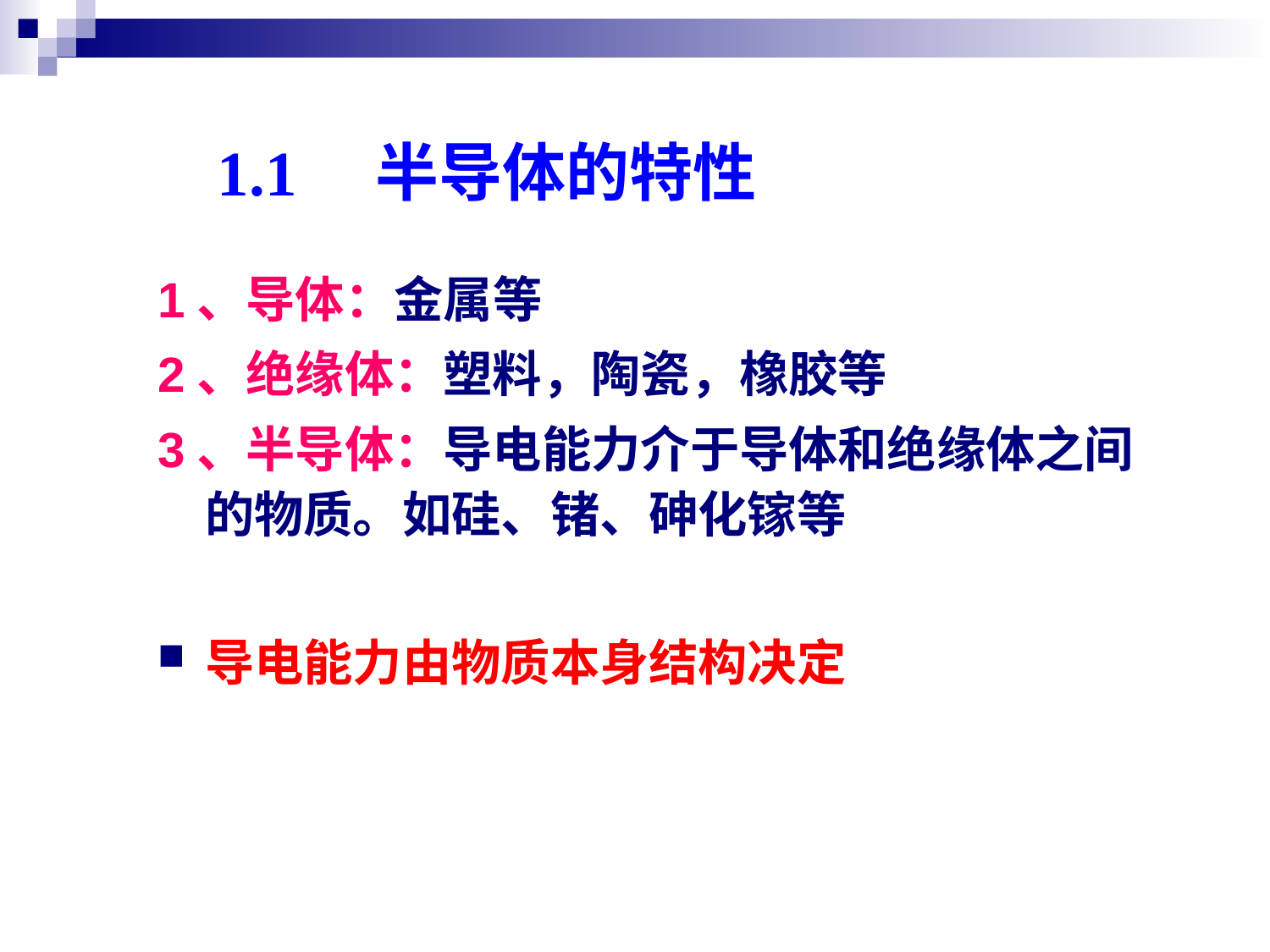

1.1　半导体的特性
1、导体：金属等
2、绝缘体：塑料，陶瓷，橡胶等
3、半导体：导电能力介于导体和绝缘体之间的物质。如硅、锗、砷化镓等

导电能力由物质本身结构决定

17